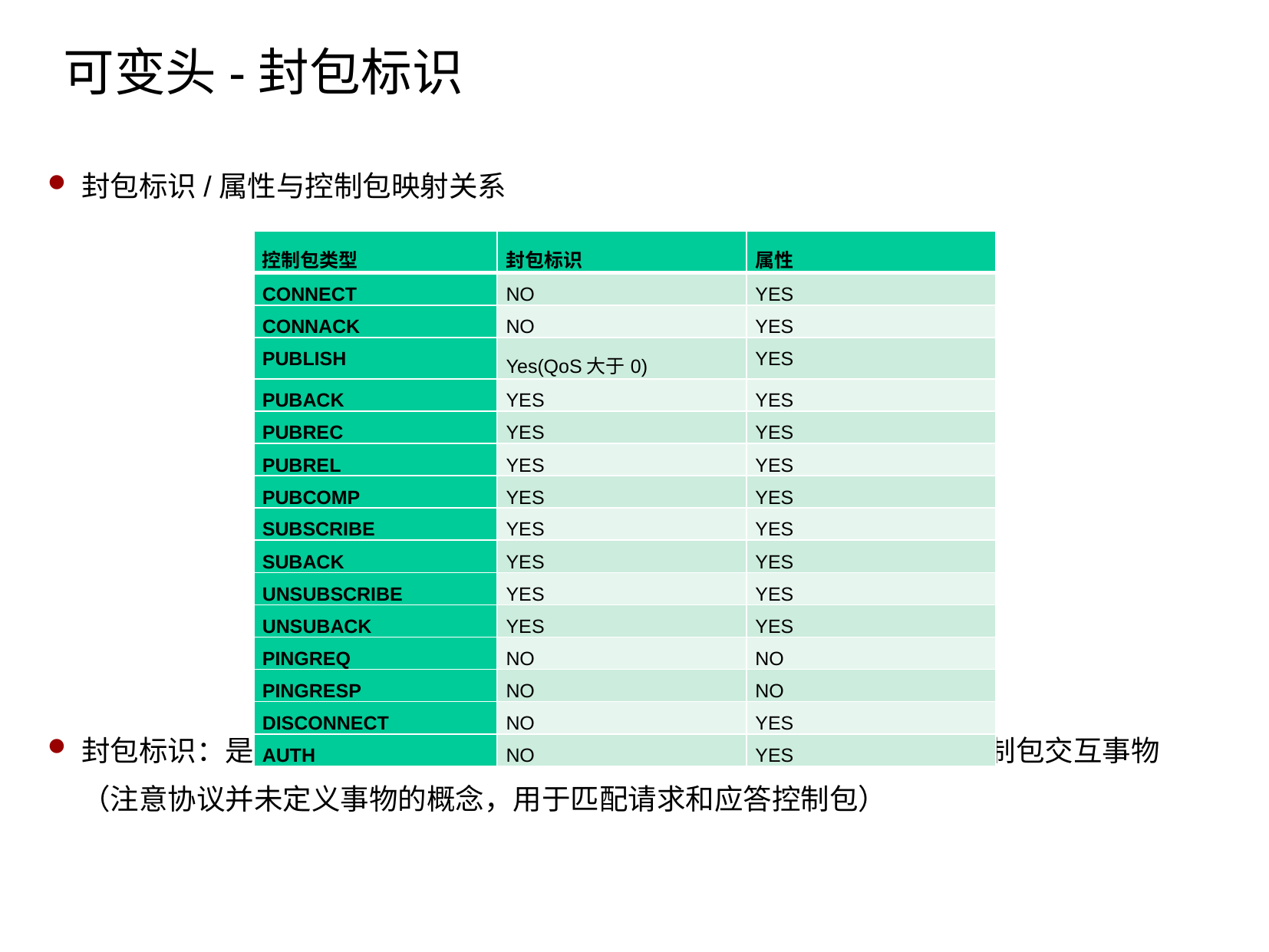

可变头-封包标识
封包标识/属性与控制包映射关系

封包标识：是2个字节的无符号整数，用于Client和Server匹配一次控制包交互事物（注意协议并未定义事物的概念，用于匹配请求和应答控制包）

| 控制包类型 | 封包标识 | 属性 |
| --- | --- | --- |
| CONNECT | NO | YES |
| CONNACK | NO | YES |
| PUBLISH | Yes(QoS大于0) | YES |
| PUBACK | YES | YES |
| PUBREC | YES | YES |
| PUBREL | YES | YES |
| PUBCOMP | YES | YES |
| SUBSCRIBE | YES | YES |
| SUBACK | YES | YES |
| UNSUBSCRIBE | YES | YES |
| UNSUBACK | YES | YES |
| PINGREQ | NO | NO |
| PINGRESP | NO | NO |
| DISCONNECT | NO | YES |
| AUTH | NO | YES |